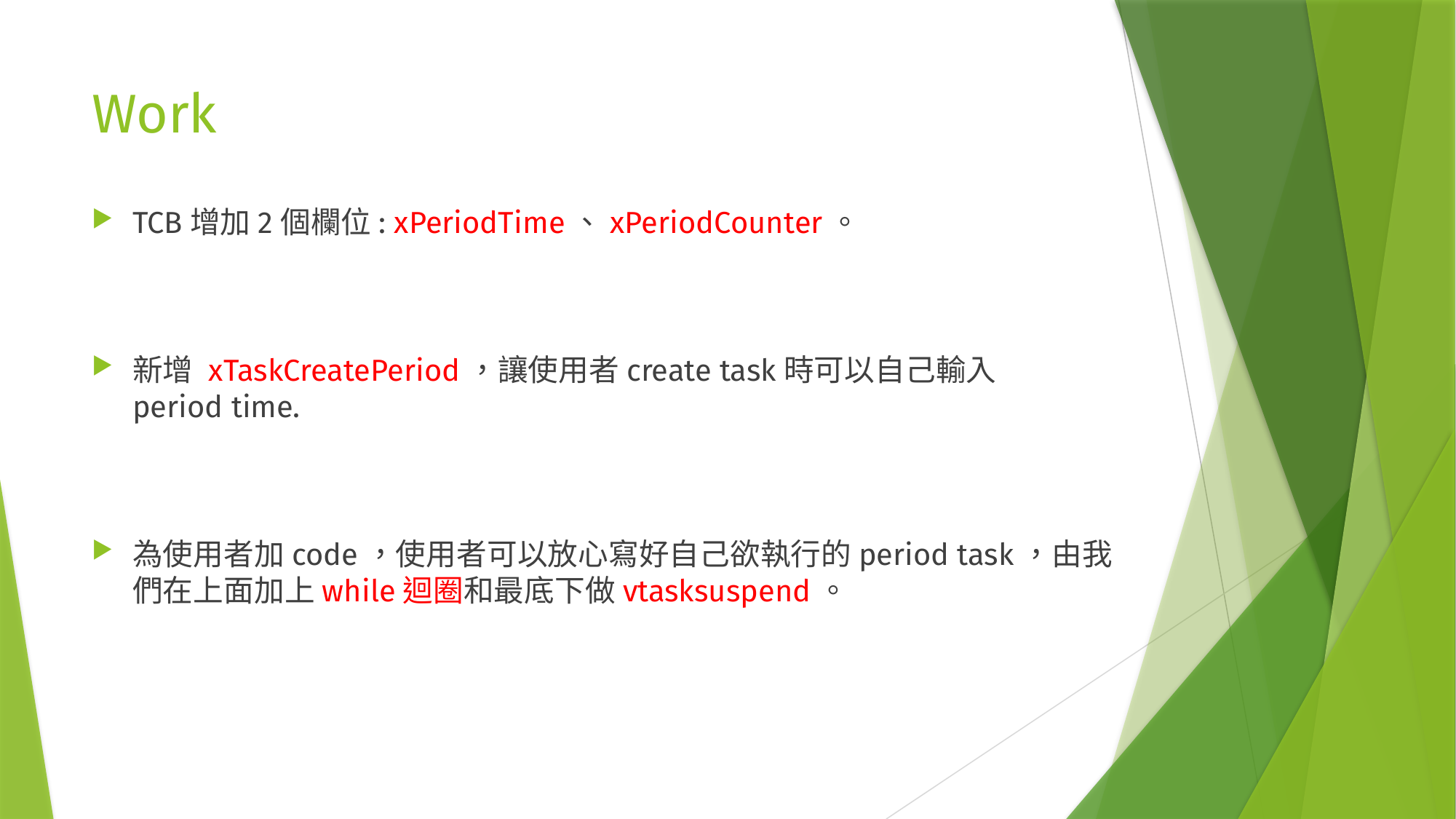

# Work
TCB增加2個欄位: xPeriodTime、xPeriodCounter。

新增 xTaskCreatePeriod，讓使用者create task時可以自己輸入period time.

為使用者加code，使用者可以放心寫好自己欲執行的period task，由我們在上面加上while迴圈和最底下做vtasksuspend。